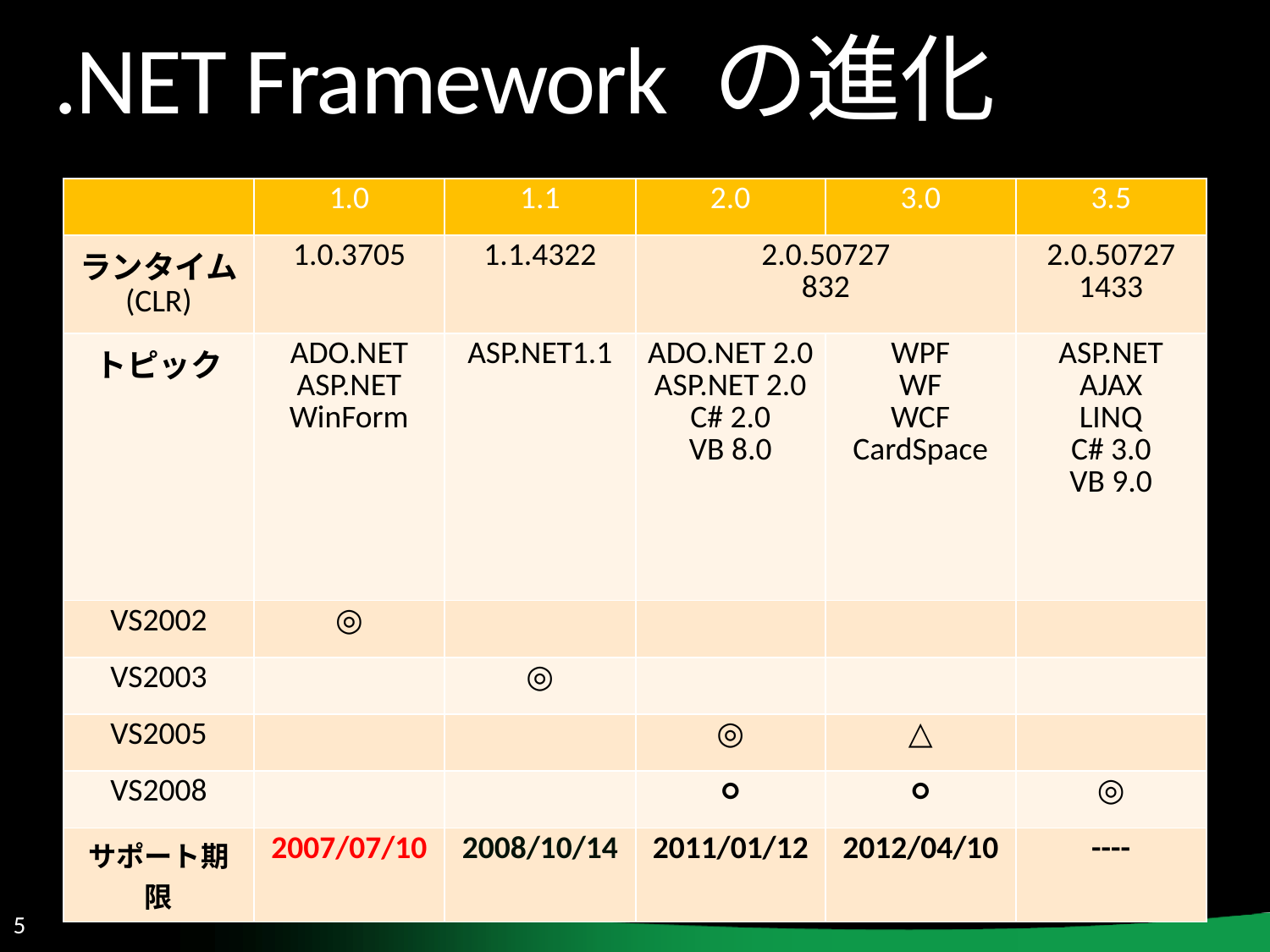

# .NET Framework の進化
|  | 1.0 | 1.1 | 2.0 | 3.0 | 3.5 |
| --- | --- | --- | --- | --- | --- |
| ランタイム (CLR) | 1.0.3705 | 1.1.4322 | 2.0.50727 832 |  | 2.0.50727 1433 |
| トピック | ADO.NET ASP.NET WinForm | ASP.NET1.1 | ADO.NET 2.0 ASP.NET 2.0 C# 2.0 VB 8.0 | WPF WF WCF CardSpace | ASP.NET AJAX LINQ C# 3.0 VB 9.0 |
| VS2002 | ◎ |  |  |  |  |
| VS2003 |  | ◎ |  |  |  |
| VS2005 |  |  | ◎ | △ |  |
| VS2008 |  |  | ○ | ○ | ◎ |
| サポート期限 | 2007/07/10 | 2008/10/14 | 2011/01/12 | 2012/04/10 | ---- |